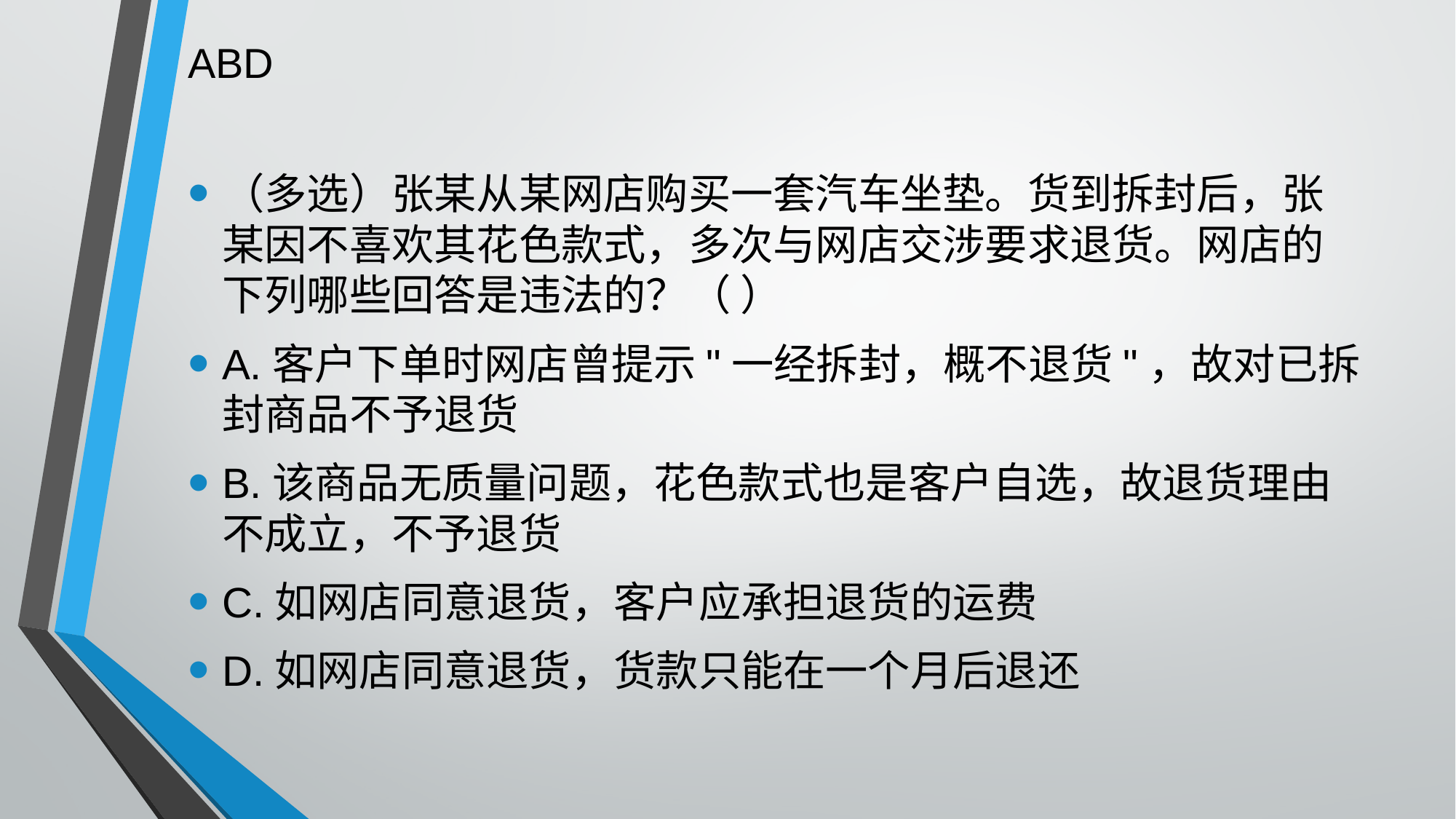

# ABD
（多选）张某从某网店购买一套汽车坐垫。货到拆封后，张某因不喜欢其花色款式，多次与网店交涉要求退货。网店的下列哪些回答是违法的？（ ）
A.客户下单时网店曾提示"一经拆封，概不退货"，故对已拆封商品不予退货
B.该商品无质量问题，花色款式也是客户自选，故退货理由不成立，不予退货
C.如网店同意退货，客户应承担退货的运费
D.如网店同意退货，货款只能在一个月后退还